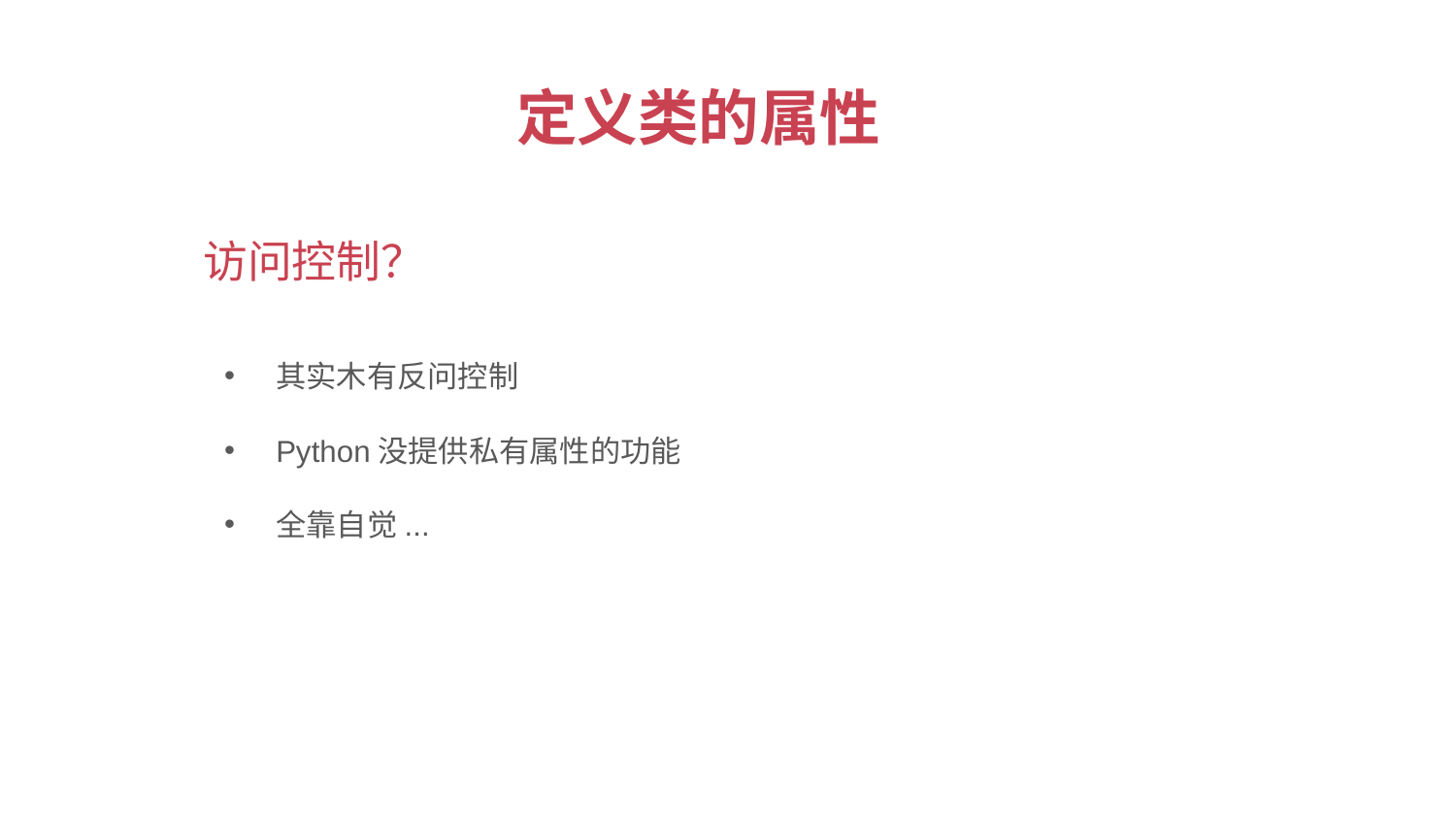

定义类的属性
# 访问控制？
其实木有反问控制
Python没提供私有属性的功能
全靠自觉...